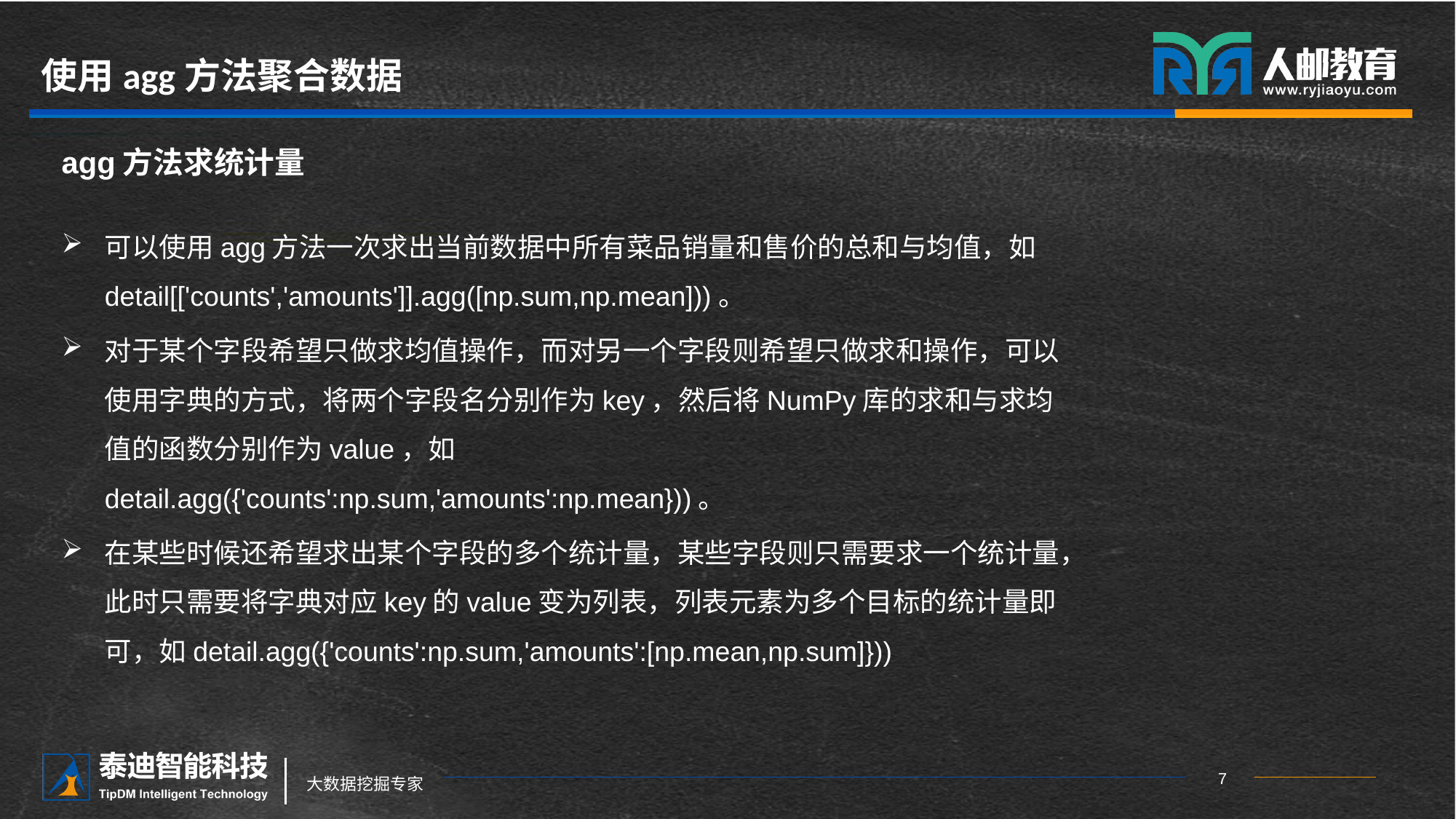

# 使用agg方法聚合数据
agg方法求统计量
可以使用agg方法一次求出当前数据中所有菜品销量和售价的总和与均值，如detail[['counts','amounts']].agg([np.sum,np.mean]))。
对于某个字段希望只做求均值操作，而对另一个字段则希望只做求和操作，可以使用字典的方式，将两个字段名分别作为key，然后将NumPy库的求和与求均值的函数分别作为value，如detail.agg({'counts':np.sum,'amounts':np.mean}))。
在某些时候还希望求出某个字段的多个统计量，某些字段则只需要求一个统计量，此时只需要将字典对应key的value变为列表，列表元素为多个目标的统计量即可，如detail.agg({'counts':np.sum,'amounts':[np.mean,np.sum]}))